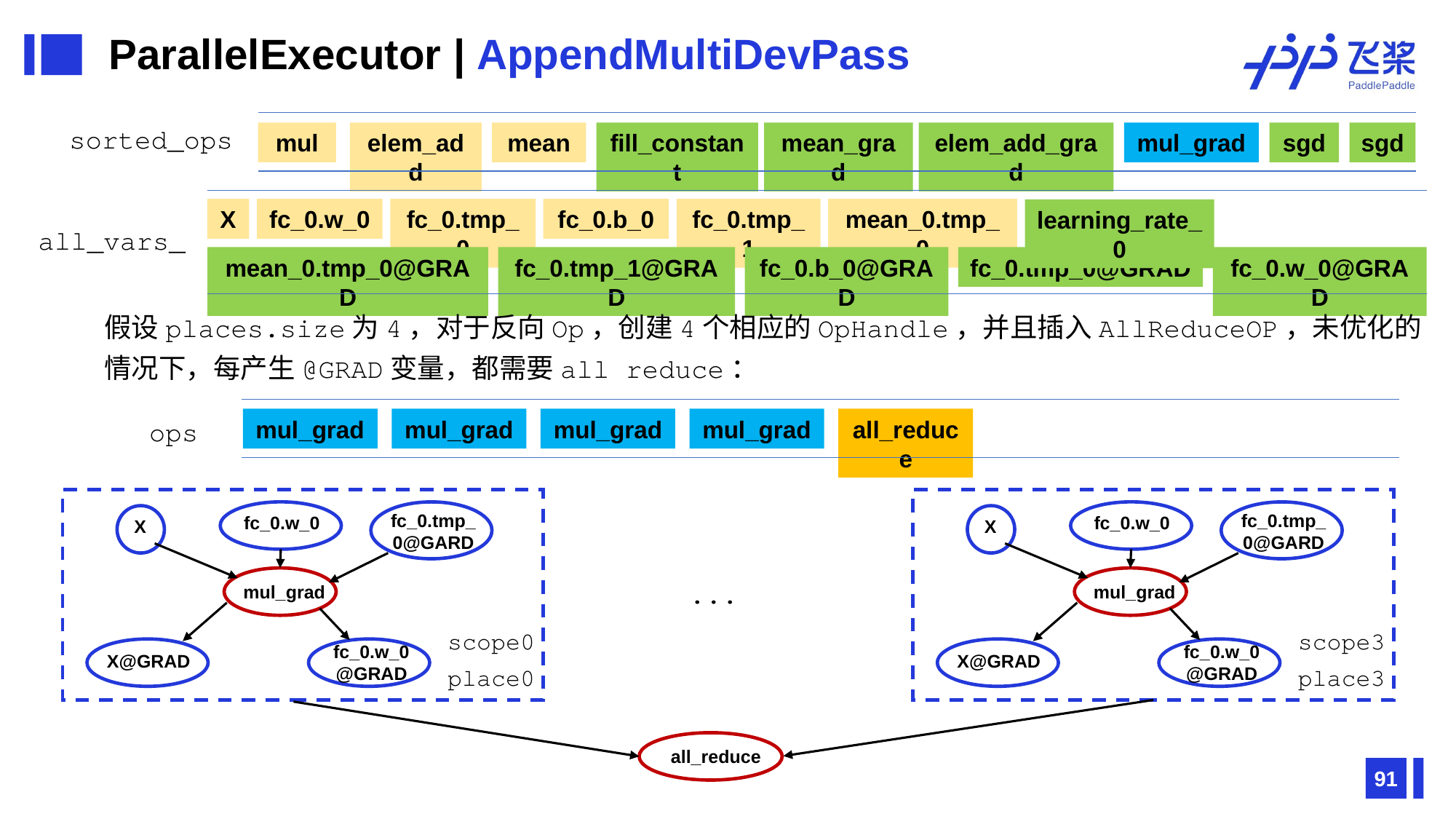

ParallelExecutor | AppendMultiDevPass
mul
elem_add
mean
fill_constant
mean_grad
elem_add_grad
mul_grad
sgd
sgd
mul_grad
mul_grad
mul_grad
mul_grad
all_reduce
sorted_ops
X
fc_0.w_0
fc_0.tmp_0
fc_0.b_0
fc_0.tmp_1
mean_0.tmp_0
learning_rate_0
mean_0.tmp_0@GRAD
fc_0.tmp_1@GRAD
fc_0.b_0@GRAD
fc_0.tmp_0@GRAD
fc_0.w_0@GRAD
all_vars_
假设places.size为4，对于反向Op，创建4个相应的OpHandle，并且插入AllReduceOP，未优化的情况下，每产生@GRAD变量，都需要all reduce：
ops

fc_0.w_0

fc_0.w_0

fc_0.tmp_0@GARD

fc_0.tmp_0@GARD

X

X
...

mul_grad

mul_grad
scope0
place0
scope3
place3
fc_0.w_0
@GRAD

fc_0.w_0
@GRAD

X@GRAD

X@GRAD

all_reduce
91